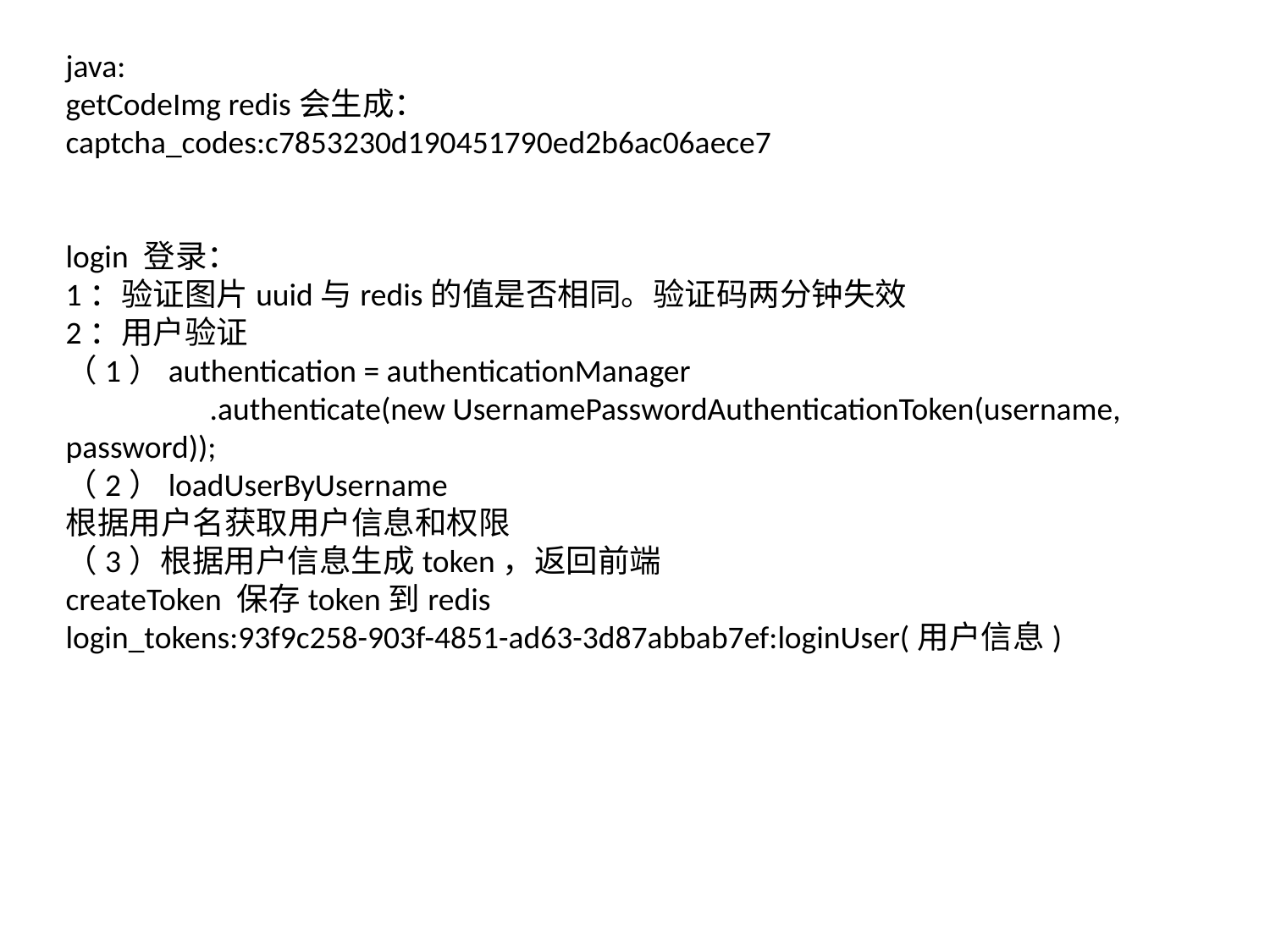

java:
getCodeImg redis会生成：
captcha_codes:c7853230d190451790ed2b6ac06aece7

login 登录：
1：验证图片uuid与redis的值是否相同。验证码两分钟失效
2：用户验证
（1）authentication = authenticationManager
                    .authenticate(new UsernamePasswordAuthenticationToken(username, password));
（2）loadUserByUsername
根据用户名获取用户信息和权限
（3）根据用户信息生成token，返回前端
createToken 保存token到redis
login_tokens:93f9c258-903f-4851-ad63-3d87abbab7ef:loginUser(用户信息)